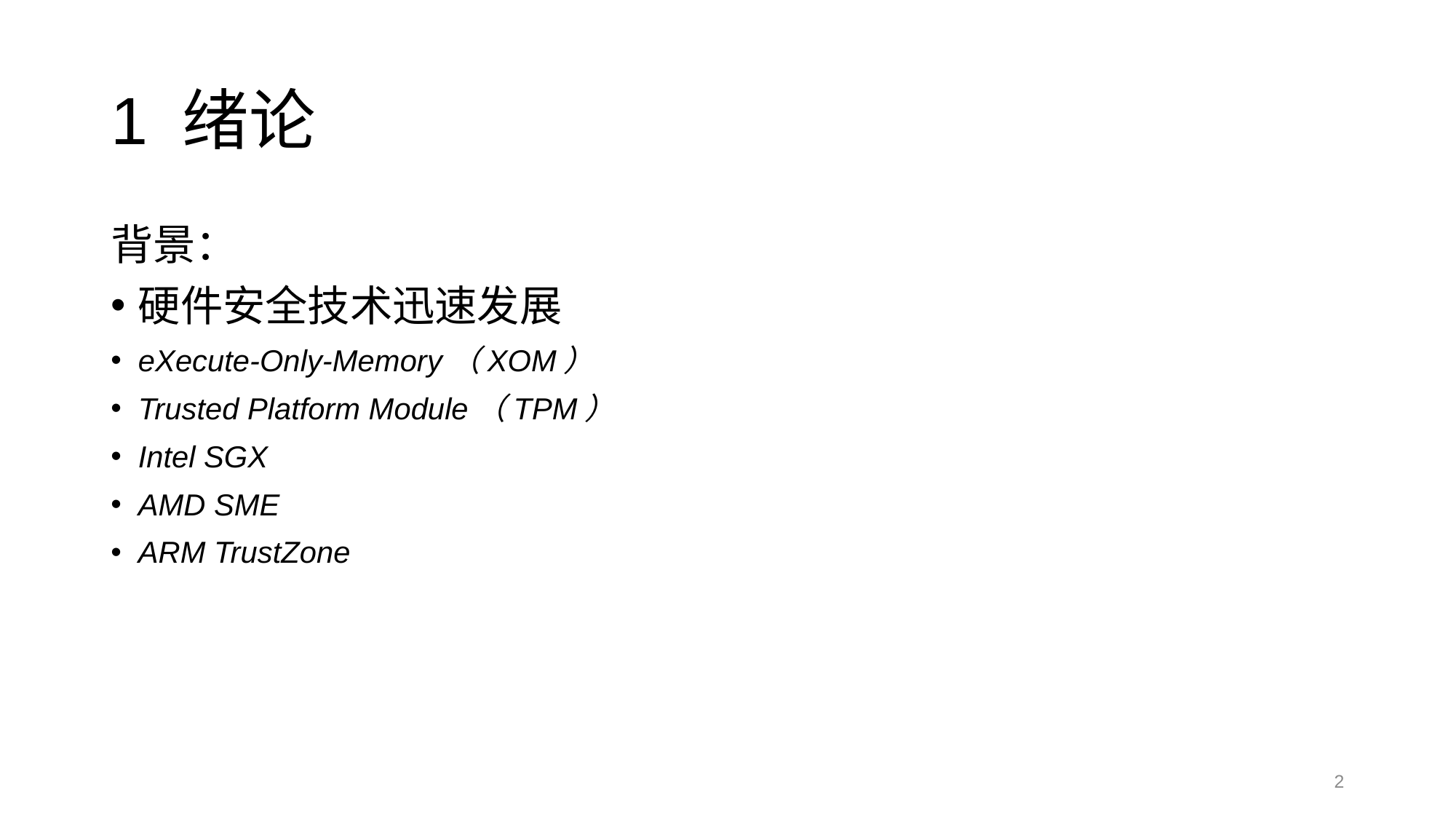

# 1 绪论
背景：
硬件安全技术迅速发展
eXecute-Only-Memory（XOM）
Trusted Platform Module（TPM）
Intel SGX
AMD SME
ARM TrustZone
2